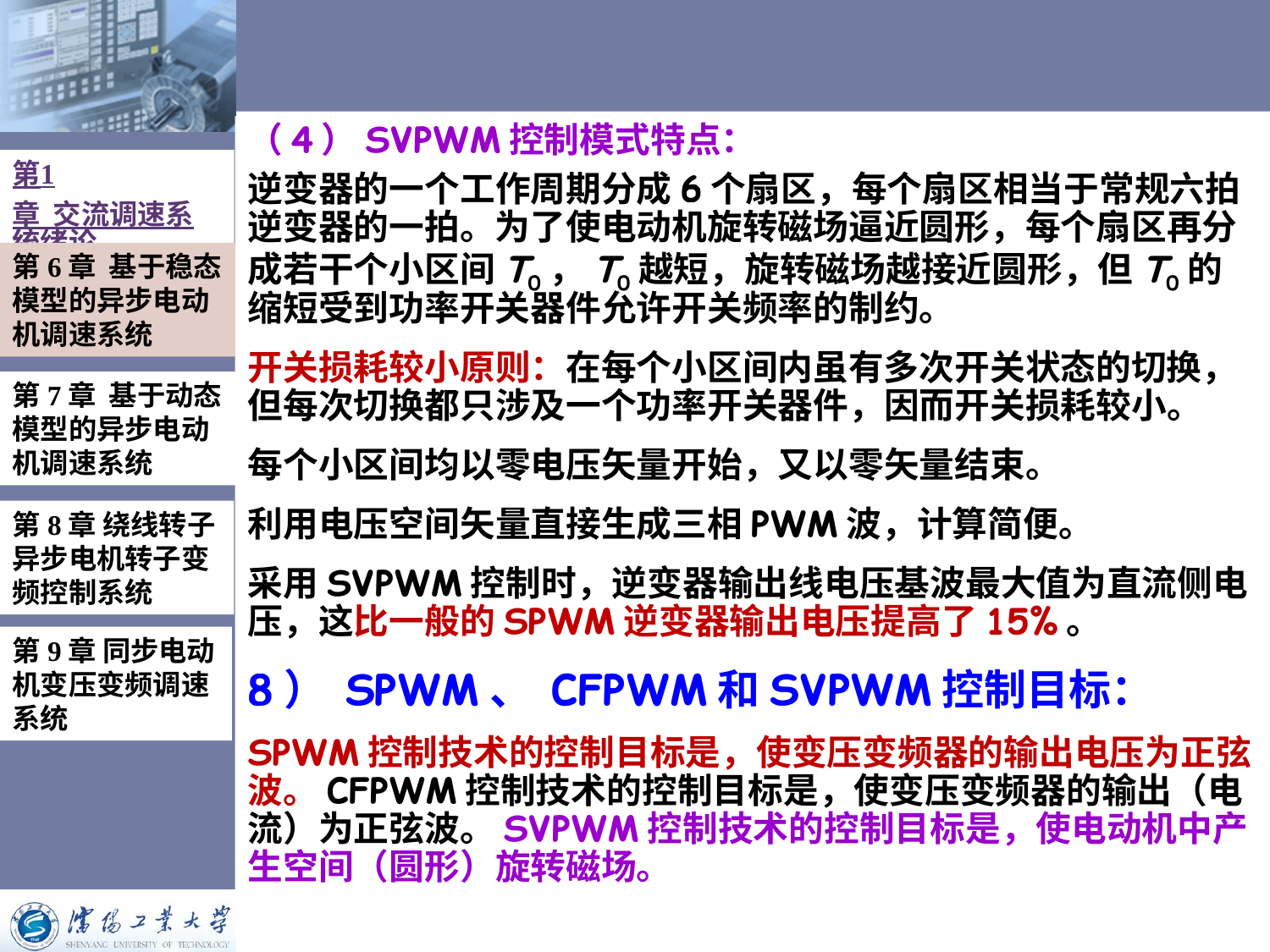

（4）SVPWM控制模式特点：
逆变器的一个工作周期分成6个扇区，每个扇区相当于常规六拍逆变器的一拍。为了使电动机旋转磁场逼近圆形，每个扇区再分成若干个小区间T0，T0越短，旋转磁场越接近圆形，但T0的缩短受到功率开关器件允许开关频率的制约。
开关损耗较小原则：在每个小区间内虽有多次开关状态的切换，但每次切换都只涉及一个功率开关器件，因而开关损耗较小。
每个小区间均以零电压矢量开始，又以零矢量结束。
利用电压空间矢量直接生成三相PWM波，计算简便。
采用SVPWM控制时，逆变器输出线电压基波最大值为直流侧电压，这比一般的SPWM逆变器输出电压提高了15%。
8） SPWM、 CFPWM和SVPWM控制目标：
SPWM控制技术的控制目标是，使变压变频器的输出电压为正弦波。CFPWM控制技术的控制目标是，使变压变频器的输出（电流）为正弦波。SVPWM控制技术的控制目标是，使电动机中产生空间（圆形）旋转磁场。
第1章  交流调速系统绪论
第6章  基于稳态模型的异步电动机调速系统
第7章  基于动态模型的异步电动机调速系统
第8章 绕线转子异步电机转子变频控制系统
第9章 同步电动机变压变频调速系统